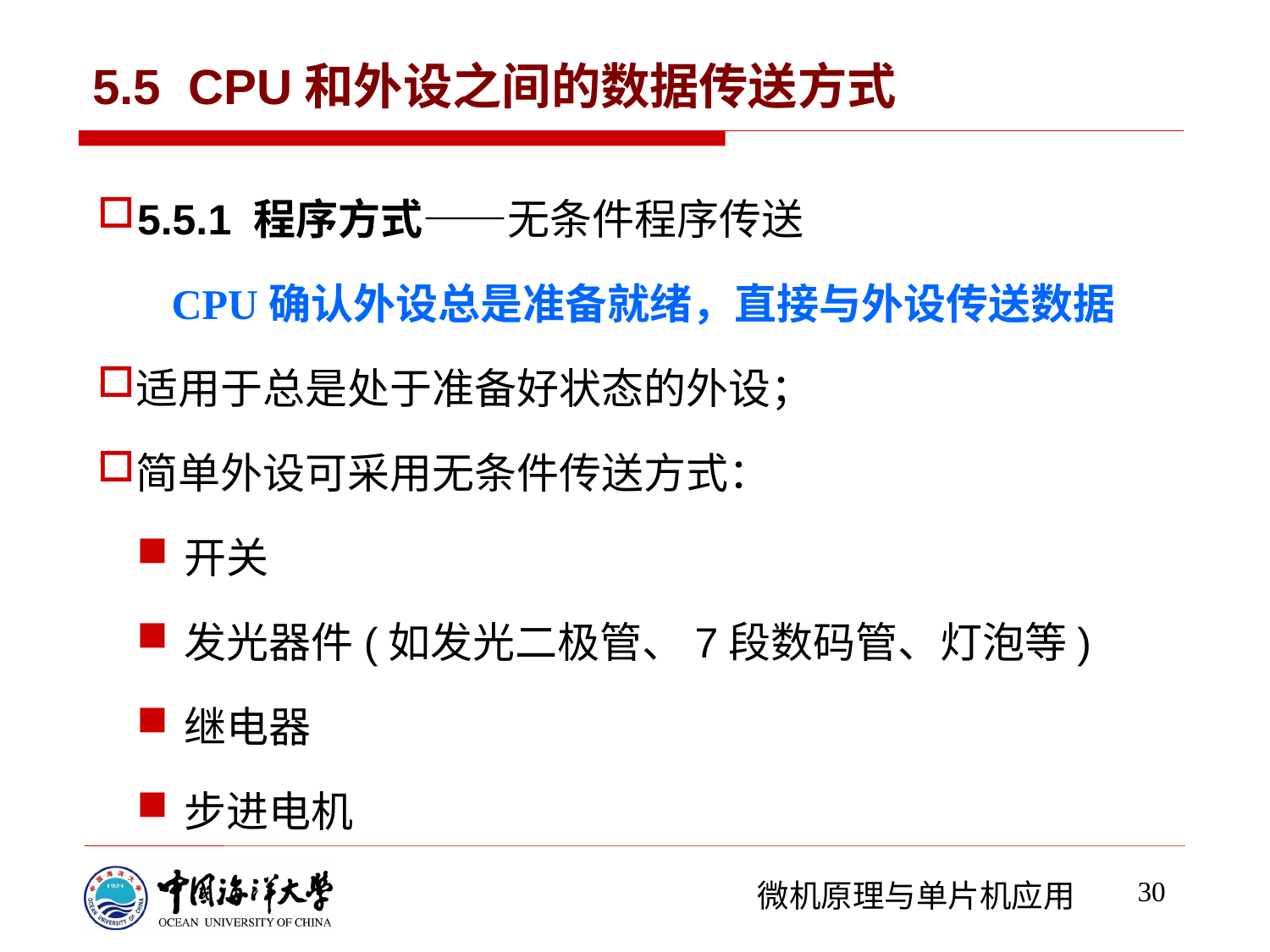

# 5.5  CPU和外设之间的数据传送方式
5.5.1 程序方式——无条件程序传送
       CPU确认外设总是准备就绪，直接与外设传送数据
适用于总是处于准备好状态的外设；
简单外设可采用无条件传送方式：
开关
发光器件(如发光二极管、7段数码管、灯泡等)
继电器
步进电机
30